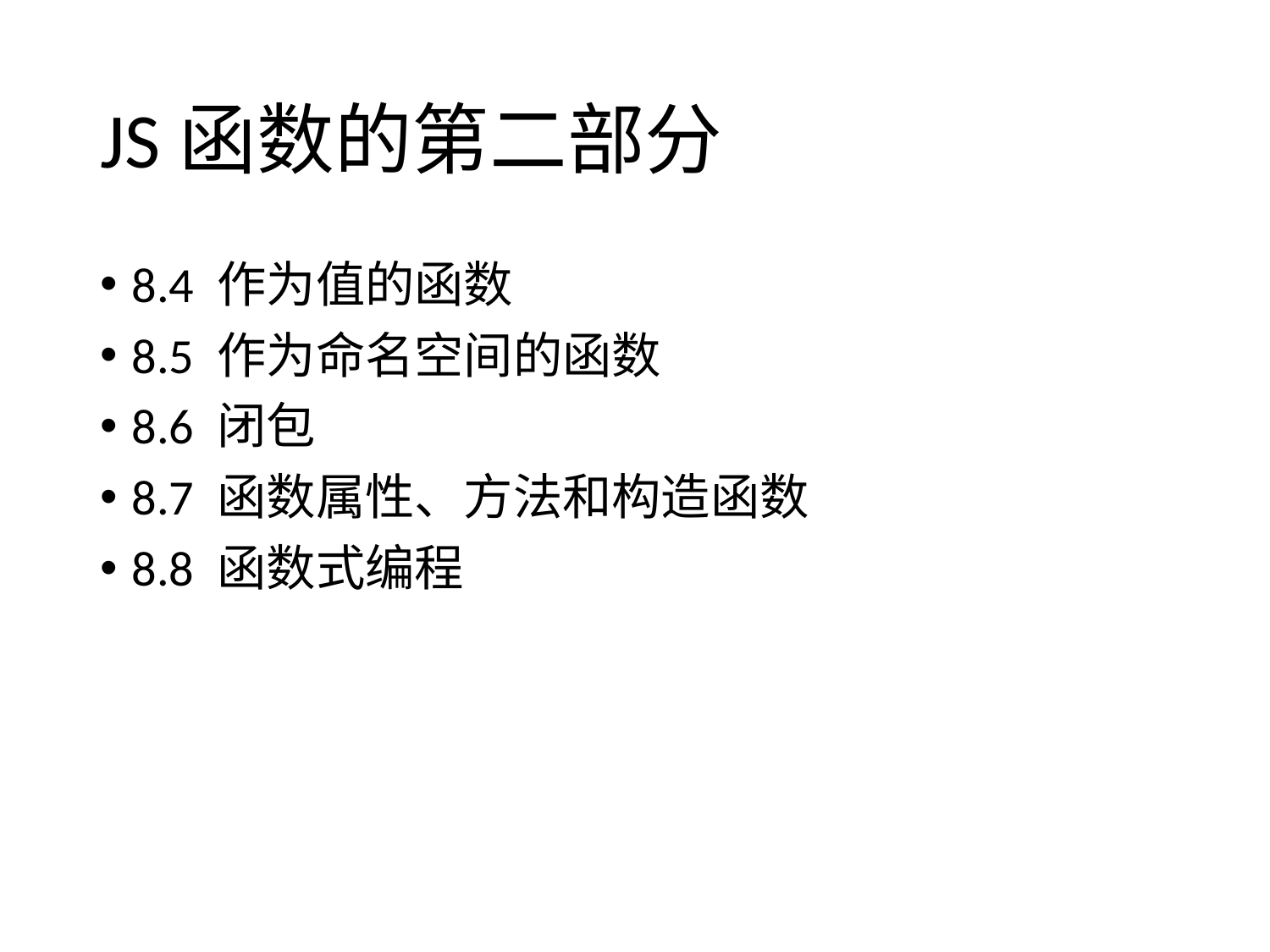

# JS函数的第二部分
8.4 作为值的函数
8.5 作为命名空间的函数
8.6 闭包
8.7 函数属性、方法和构造函数
8.8 函数式编程